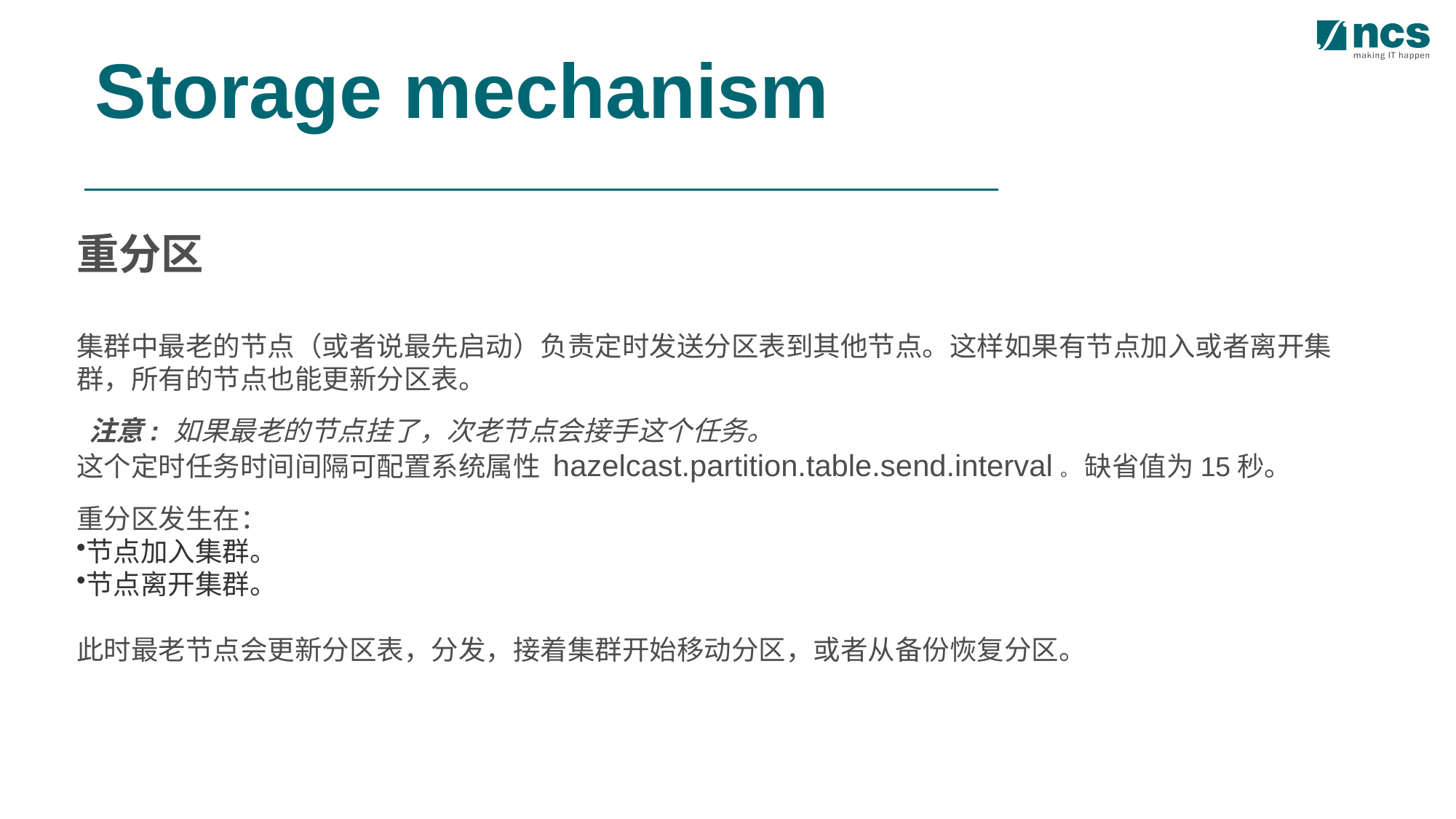

Storage mechanism
重分区

集群中最老的节点（或者说最先启动）负责定时发送分区表到其他节点。这样如果有节点加入或者离开集群，所有的节点也能更新分区表。

 注意: 如果最老的节点挂了，次老节点会接手这个任务。
这个定时任务时间间隔可配置系统属性 hazelcast.partition.table.send.interval。 缺省值为15秒。

重分区发生在：
节点加入集群。
节点离开集群。

此时最老节点会更新分区表，分发，接着集群开始移动分区，或者从备份恢复分区。